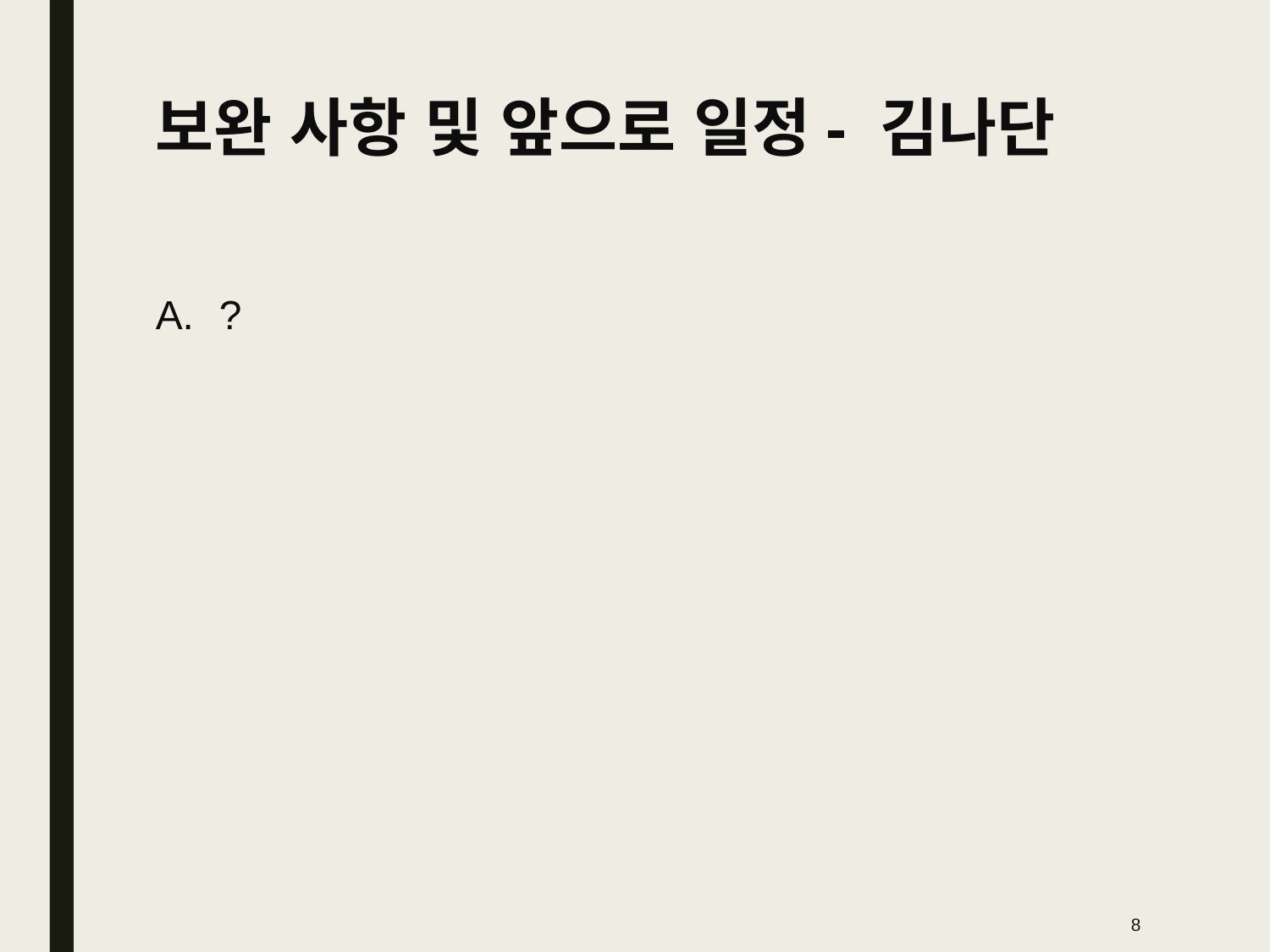

# 보완 사항 및 앞으로 일정- 김나단
?
8